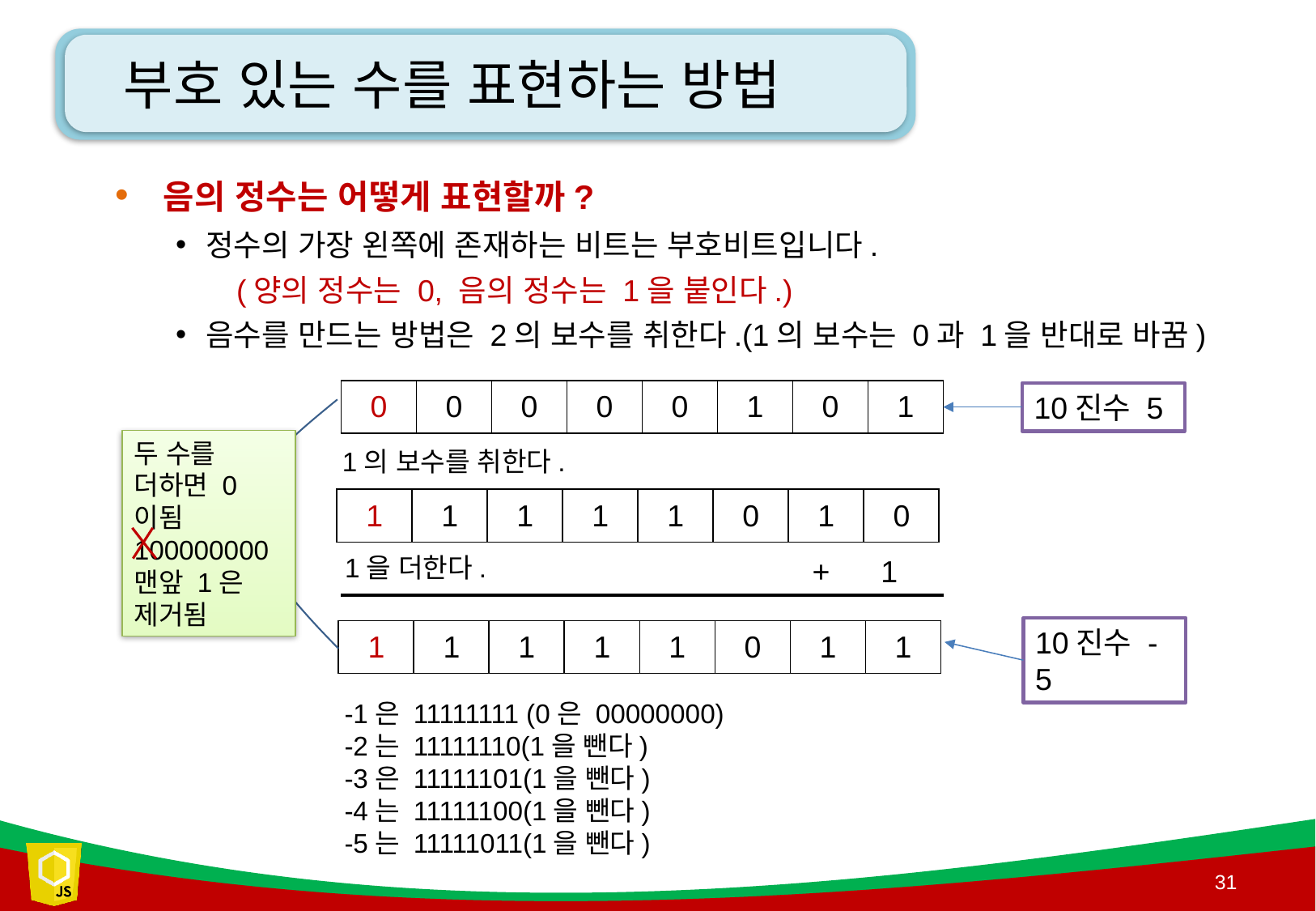

# 부호 있는 수를 표현하는 방법
 음의 정수는 어떻게 표현할까?
정수의 가장 왼쪽에 존재하는 비트는 부호비트입니다.
(양의 정수는 0, 음의 정수는 1을 붙인다.)
음수를 만드는 방법은 2의 보수를 취한다.(1의 보수는 0과 1을 반대로 바꿈)

| 0 | 0 | 0 | 0 | 0 | 1 | 0 | 1 |
| --- | --- | --- | --- | --- | --- | --- | --- |
10진수 5

두 수를 더하면 0이됨
100000000
맨앞 1은 제거됨
1의 보수를 취한다.
| 1 | 1 | 1 | 1 | 1 | 0 | 1 | 0 |
| --- | --- | --- | --- | --- | --- | --- | --- |
1을 더한다.
 +      1
10진수 -5
| 1 | 1 | 1 | 1 | 1 | 0 | 1 | 1 |
| --- | --- | --- | --- | --- | --- | --- | --- |
-1은 11111111 (0은 00000000)
-2는 11111110(1을 뺀다)
-3은 11111101(1을 뺀다)
-4는 11111100(1을 뺀다)
-5는 11111011(1을 뺀다)
31